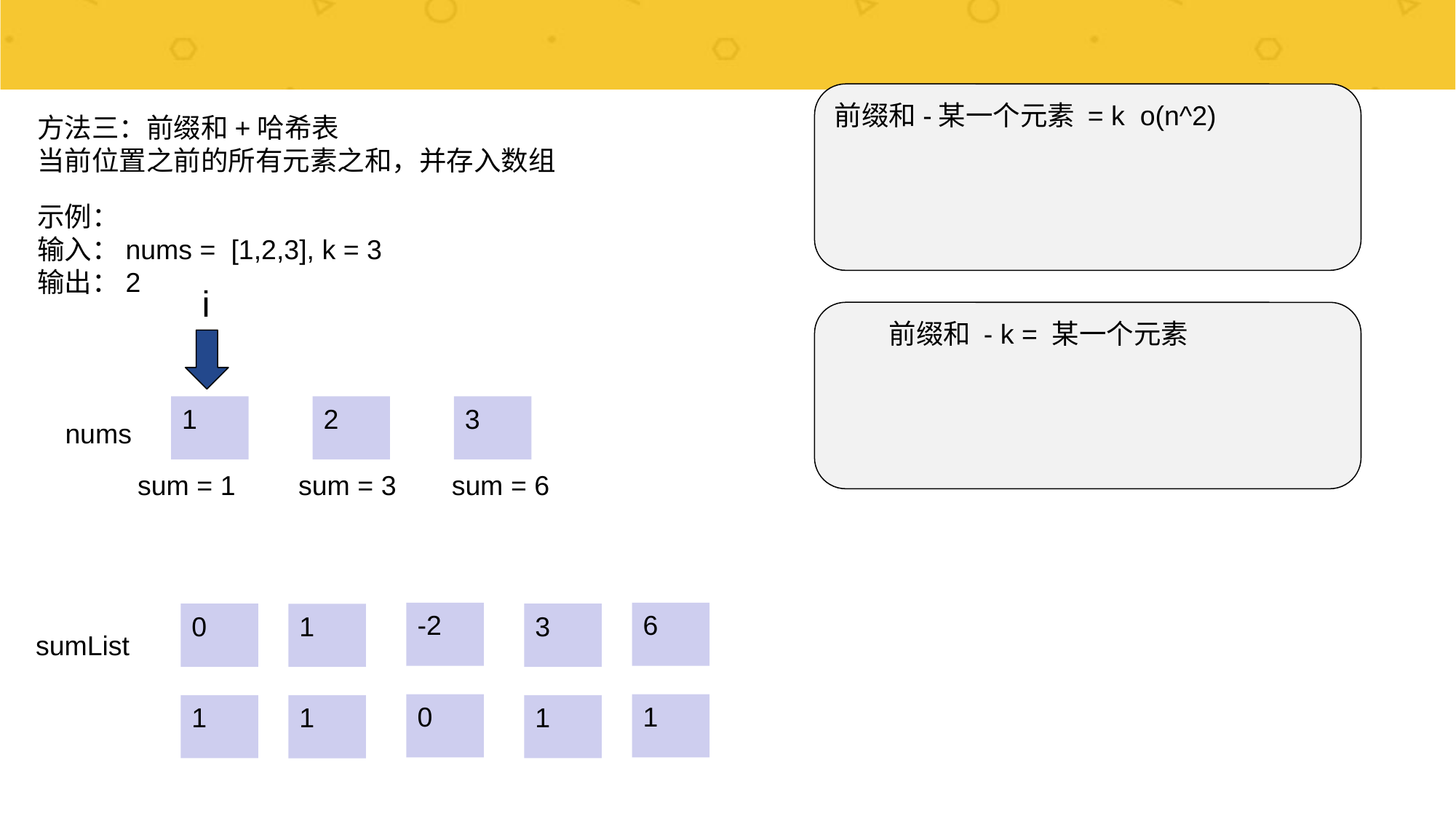

前缀和-某一个元素 = k  o(n^2)
方法三：前缀和+哈希表
当前位置之前的所有元素之和，并存入数组
示例：
输入：nums =  [1,2,3], k = 3
输出：2

i

前缀和 - k = 某一个元素
1
2
3
nums
sum = 1
sum = 3
sum = 6
-2
0
6
1
0
3
1
1
sumList
1
1